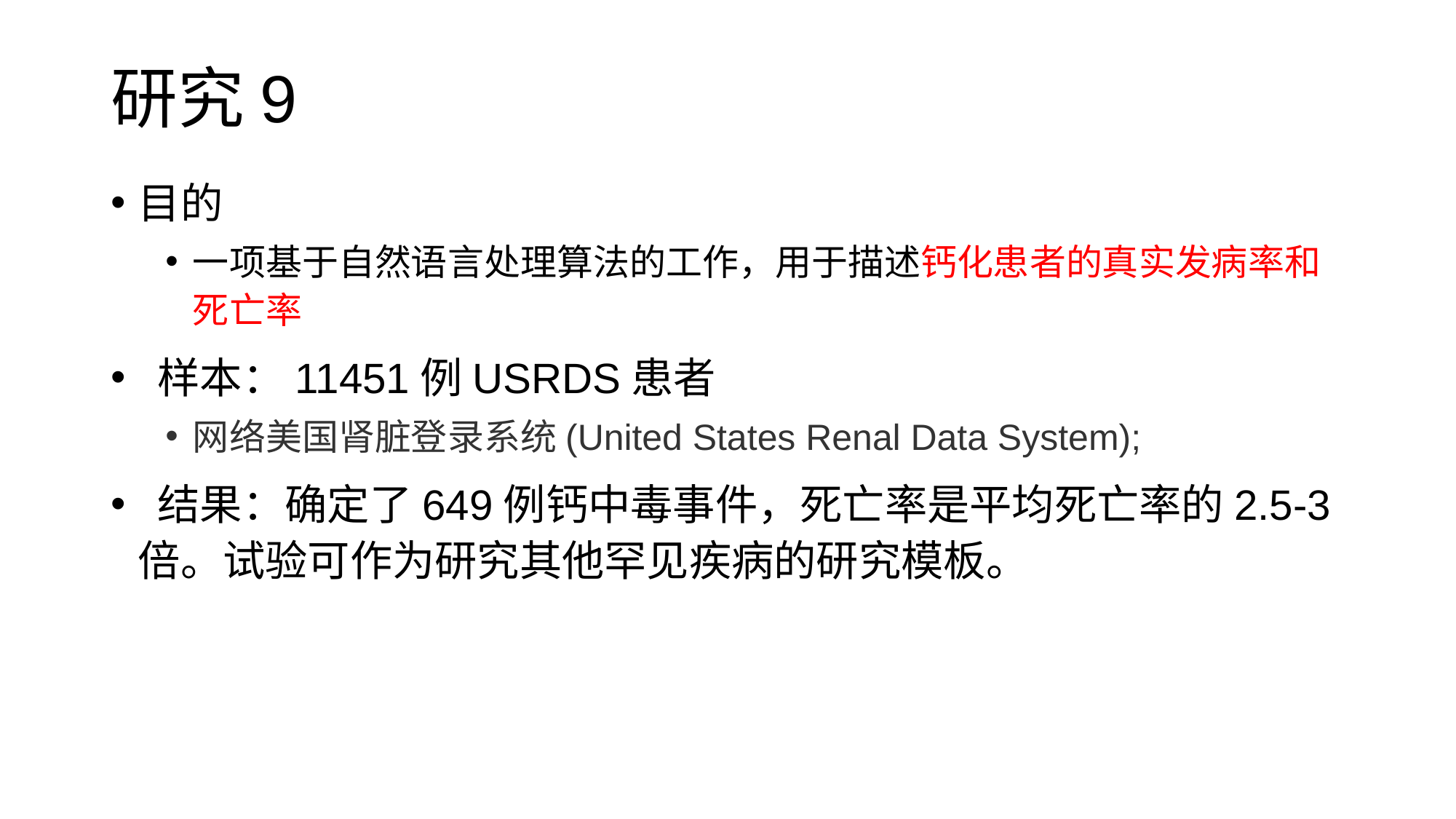

# 研究9
目的
一项基于自然语言处理算法的工作，用于描述钙化患者的真实发病率和死亡率
 样本：11451例USRDS患者
网络美国肾脏登录系统(United States Renal Data System);
 结果：确定了649例钙中毒事件，死亡率是平均死亡率的2.5-3倍。试验可作为研究其他罕见疾病的研究模板。